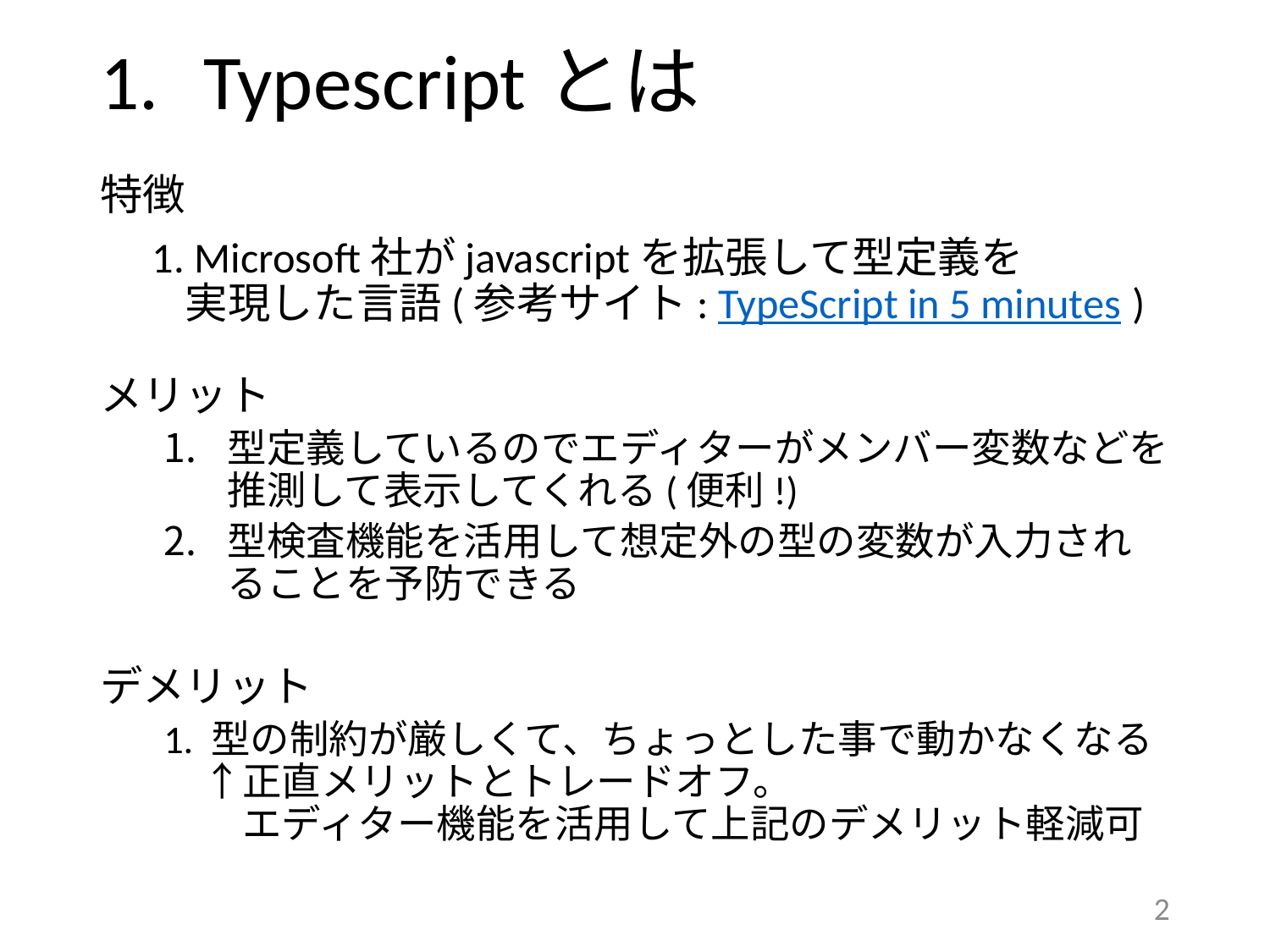

# Typescriptとは
特徴
　1. Microsoft社がjavascriptを拡張して型定義を
　　実現した言語(参考サイト: TypeScript in 5 minutes )
メリット
型定義しているのでエディターがメンバー変数などを推測して表示してくれる(便利!)
型検査機能を活用して想定外の型の変数が入力されることを予防できる
デメリット
1. 型の制約が厳しくて、ちょっとした事で動かなくなる
　↑正直メリットとトレードオフ。
　　エディター機能を活用して上記のデメリット軽減可
2